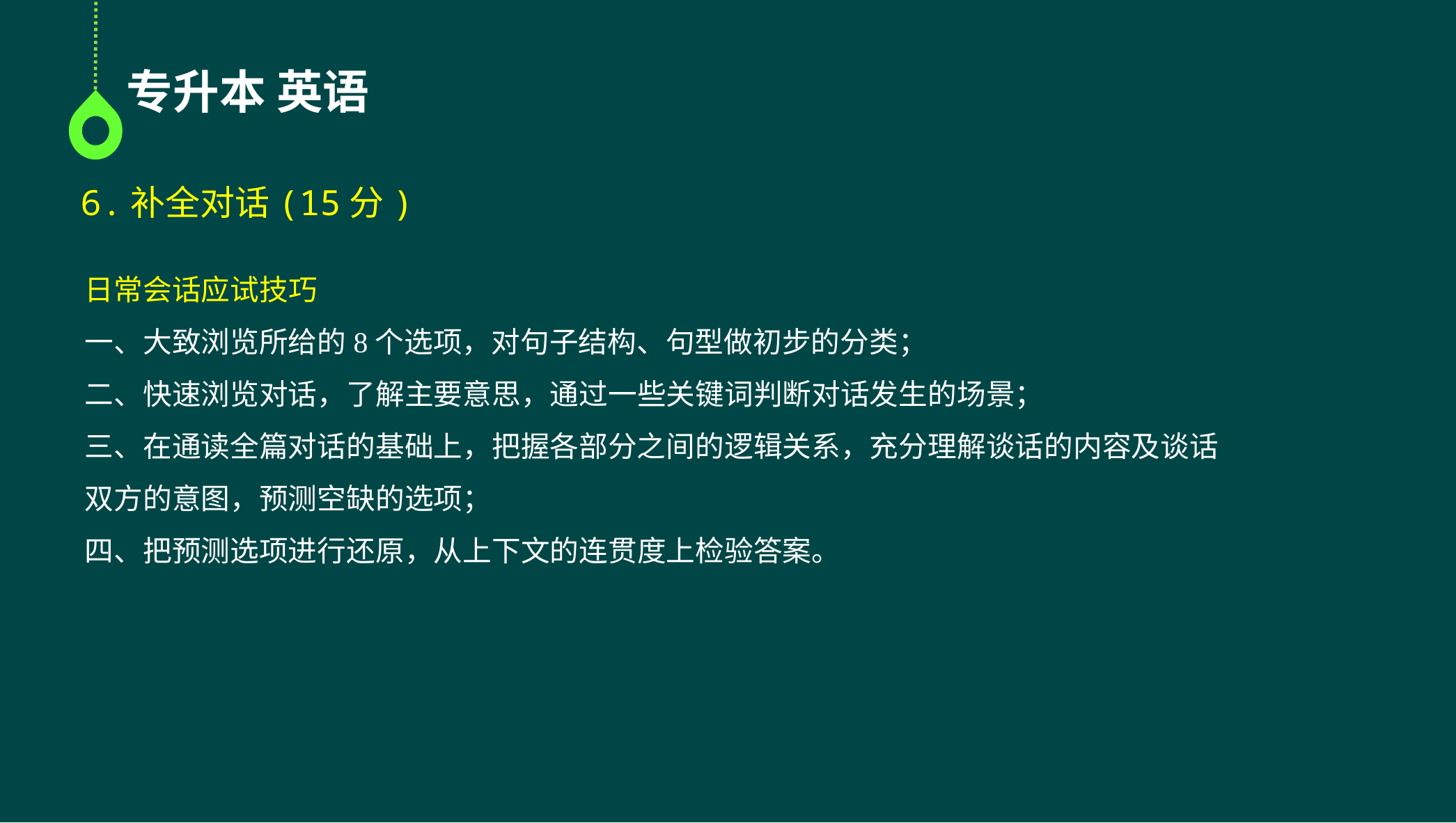

专升本 英语
6.补全对话(15分)
日常会话应试技巧
一、大致浏览所给的8个选项，对句子结构、句型做初步的分类；
二、快速浏览对话，了解主要意思，通过一些关键词判断对话发生的场景；
三、在通读全篇对话的基础上，把握各部分之间的逻辑关系，充分理解谈话的内容及谈话双方的意图，预测空缺的选项；
四、把预测选项进行还原，从上下文的连贯度上检验答案。